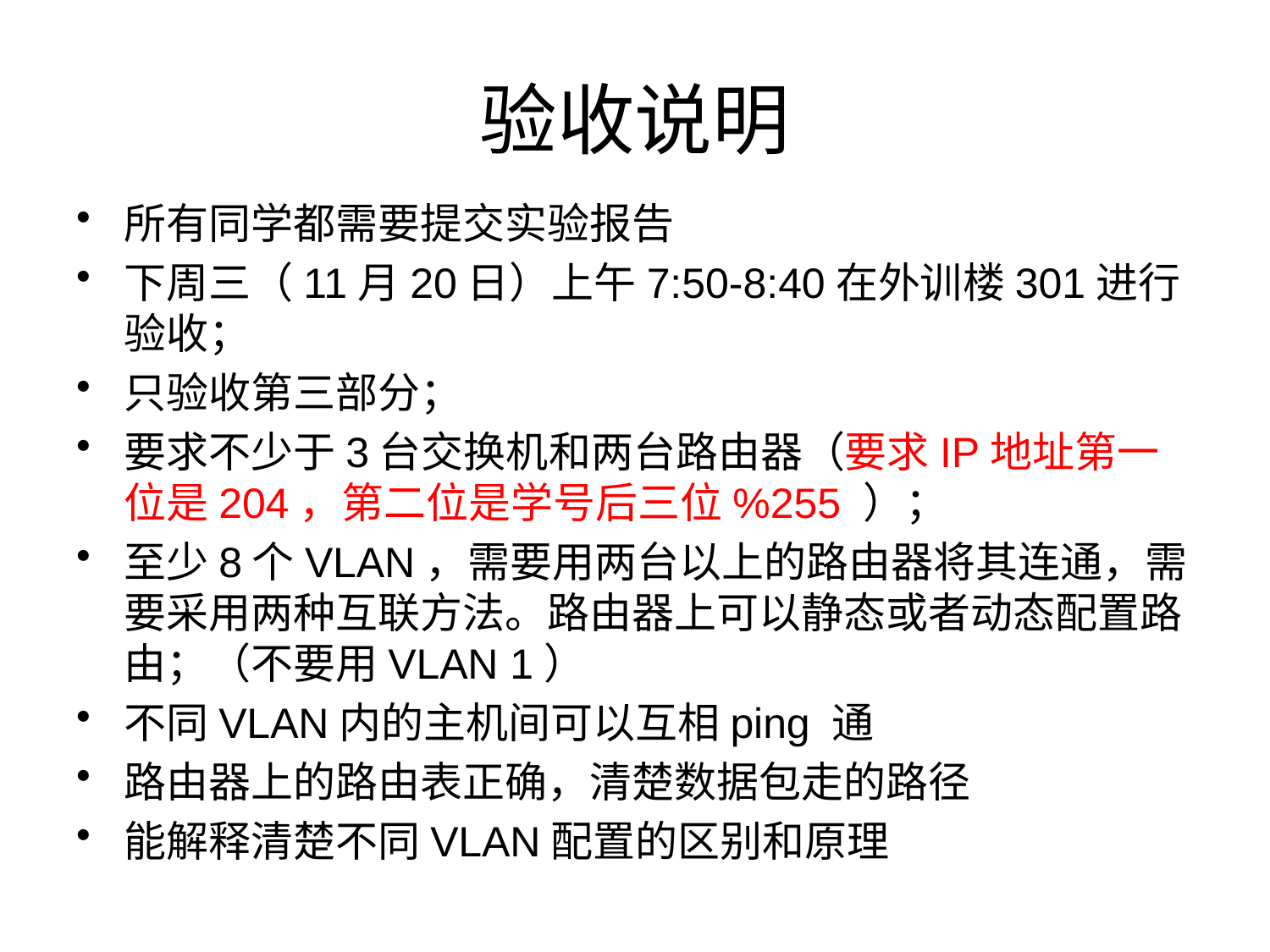

# 验收说明
所有同学都需要提交实验报告
下周三（11月20日）上午7:50-8:40在外训楼301进行验收；
只验收第三部分；
要求不少于3台交换机和两台路由器（要求IP地址第一位是204，第二位是学号后三位%255 ）；
至少8个VLAN，需要用两台以上的路由器将其连通，需要采用两种互联方法。路由器上可以静态或者动态配置路由；（不要用VLAN 1）
不同VLAN内的主机间可以互相ping 通
路由器上的路由表正确，清楚数据包走的路径
能解释清楚不同VLAN配置的区别和原理